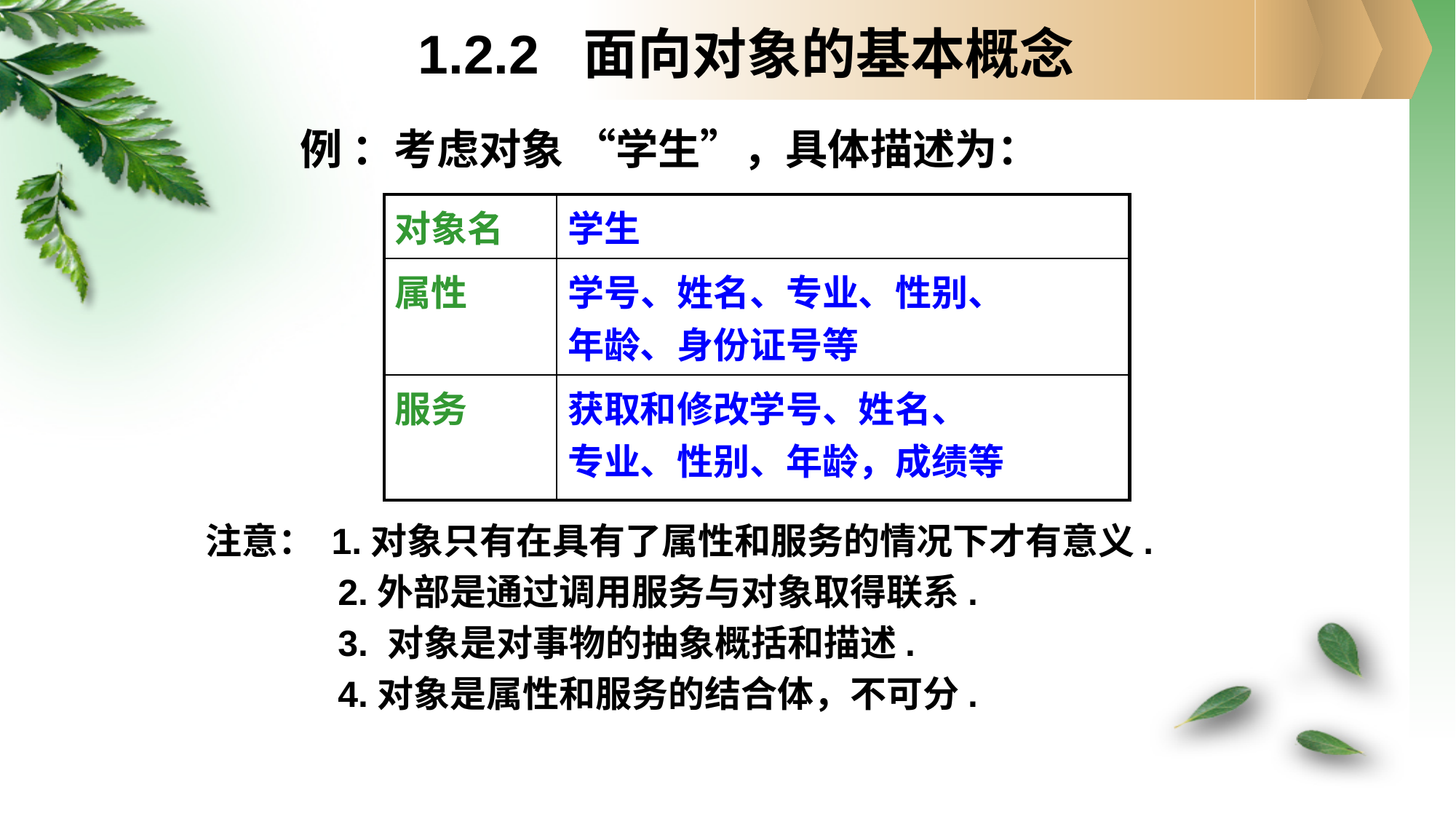

1.2.2  面向对象的基本概念
例 ：考虑对象 “学生”，具体描述为：
| 对象名 | 学生 |
| --- | --- |
| 属性 | 学号、姓名、专业、性别、 年龄、身份证号等 |
| 服务 | 获取和修改学号、姓名、 专业、性别、年龄，成绩等 |
注意： 1.对象只有在具有了属性和服务的情况下才有意义.
             2.外部是通过调用服务与对象取得联系.
             3. 对象是对事物的抽象概括和描述.
             4.对象是属性和服务的结合体，不可分.